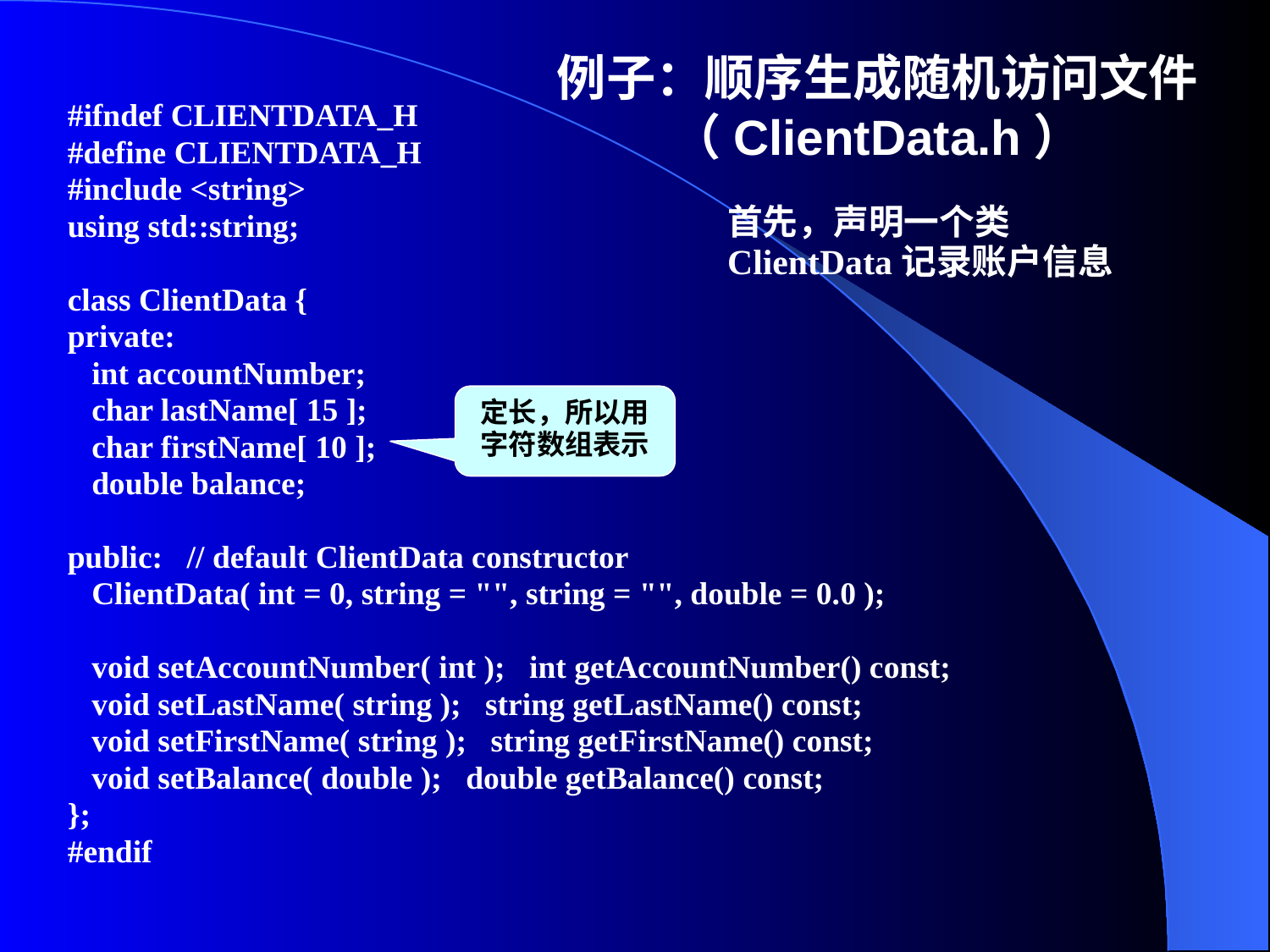

# 例子：顺序生成随机访问文件 （ClientData.h）
#ifndef CLIENTDATA_H
#define CLIENTDATA_H
#include <string>
using std::string;

class ClientData {
private:
   int accountNumber;
   char lastName[ 15 ];
   char firstName[ 10 ];
   double balance;

public:   // default ClientData constructor
   ClientData( int = 0, string = "", string = "", double = 0.0 );

   void setAccountNumber( int );   int getAccountNumber() const;
   void setLastName( string );   string getLastName() const;
   void setFirstName( string );   string getFirstName() const;
   void setBalance( double );   double getBalance() const;
};
#endif
首先，声明一个类ClientData记录账户信息
定长，所以用字符数组表示